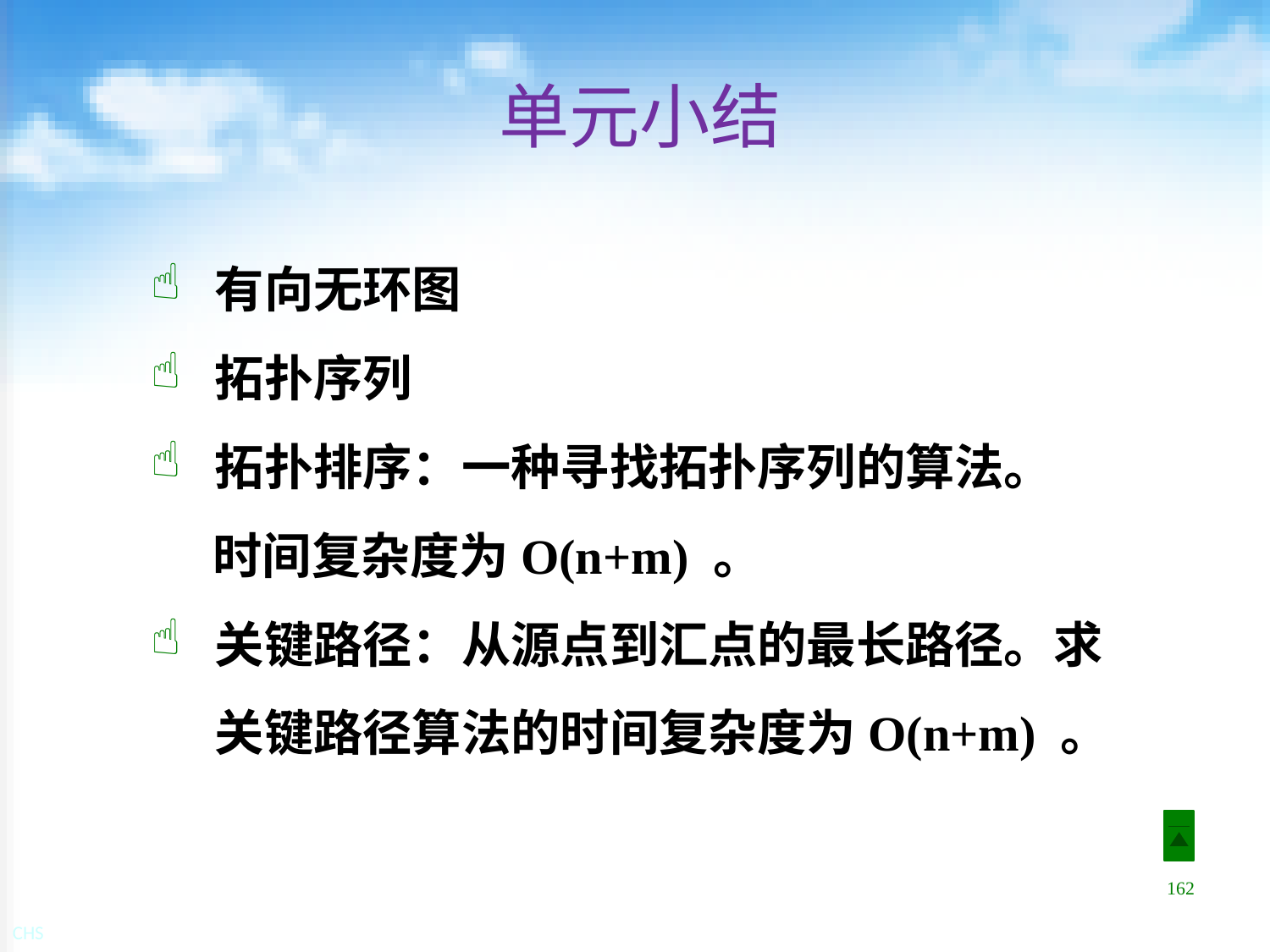

# 单元小结
有向无环图
拓扑序列
拓扑排序：一种寻找拓扑序列的算法。
时间复杂度为O(n+m) 。
关键路径：从源点到汇点的最长路径。求关键路径算法的时间复杂度为O(n+m) 。

162